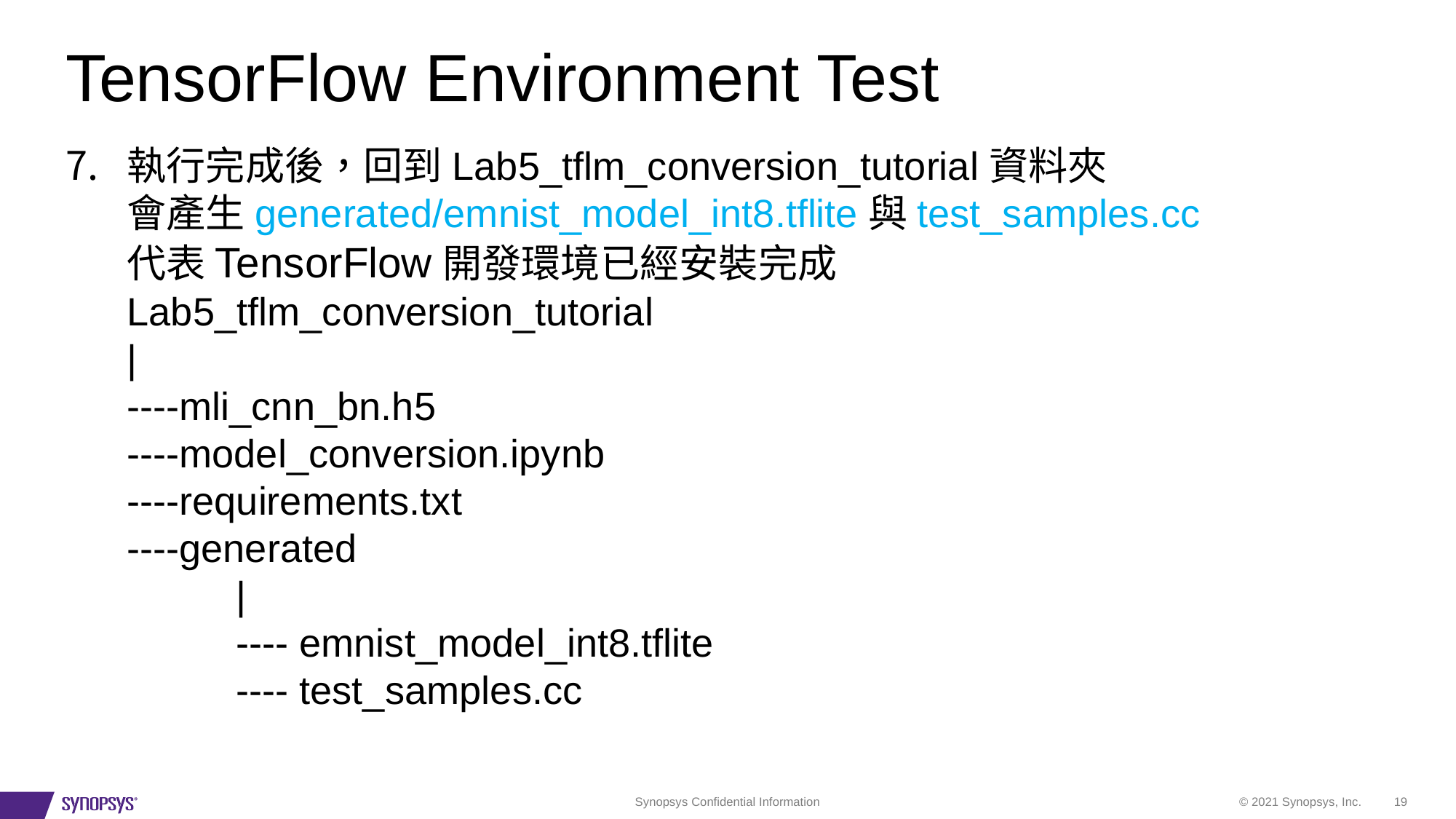

# TensorFlow Environment Test
執行完成後，回到Lab5_tflm_conversion_tutorial資料夾
會產生generated/emnist_model_int8.tflite與test_samples.cc
代表TensorFlow開發環境已經安裝完成
Lab5_tflm_conversion_tutorial
|
----mli_cnn_bn.h5
----model_conversion.ipynb
----requirements.txt
----generated
	|
	---- emnist_model_int8.tflite
	---- test_samples.cc